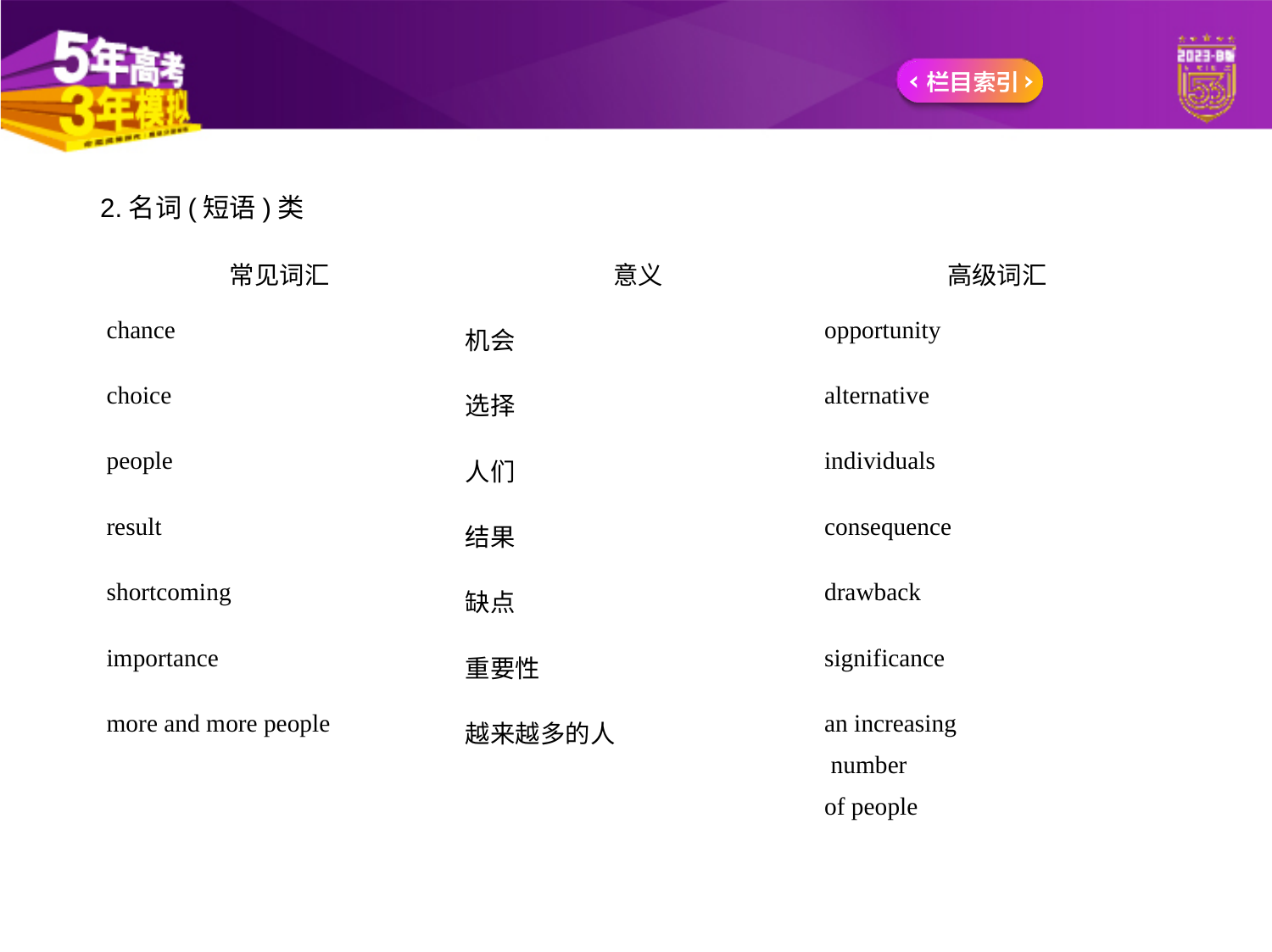

2.名词(短语)类
| 常见词汇 | 意义 | 高级词汇 |
| --- | --- | --- |
| chance | 机会 | opportunity |
| choice | 选择 | alternative |
| people | 人们 | individuals |
| result | 结果 | consequence |
| shortcoming | 缺点 | drawback |
| importance | 重要性 | significance |
| more and more people | 越来越多的人 | an increasing number of people |